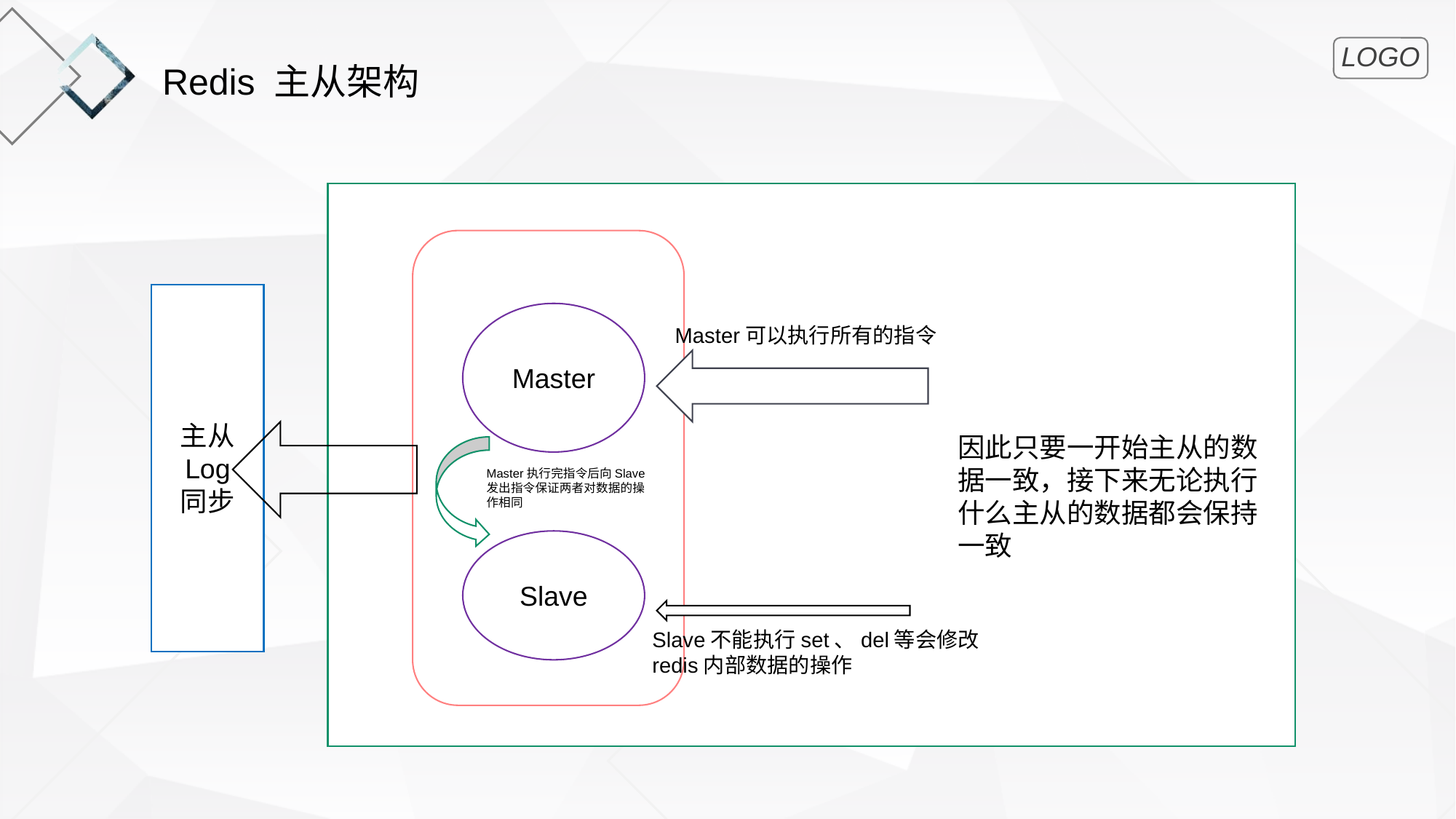

Redis 主从架构

主从
Log
同步
Master
Master可以执行所有的指令

因此只要一开始主从的数据一致，接下来无论执行什么主从的数据都会保持一致

Master执行完指令后向Slave发出指令保证两者对数据的操作相同
Slave

Slave不能执行set、del等会修改redis内部数据的操作